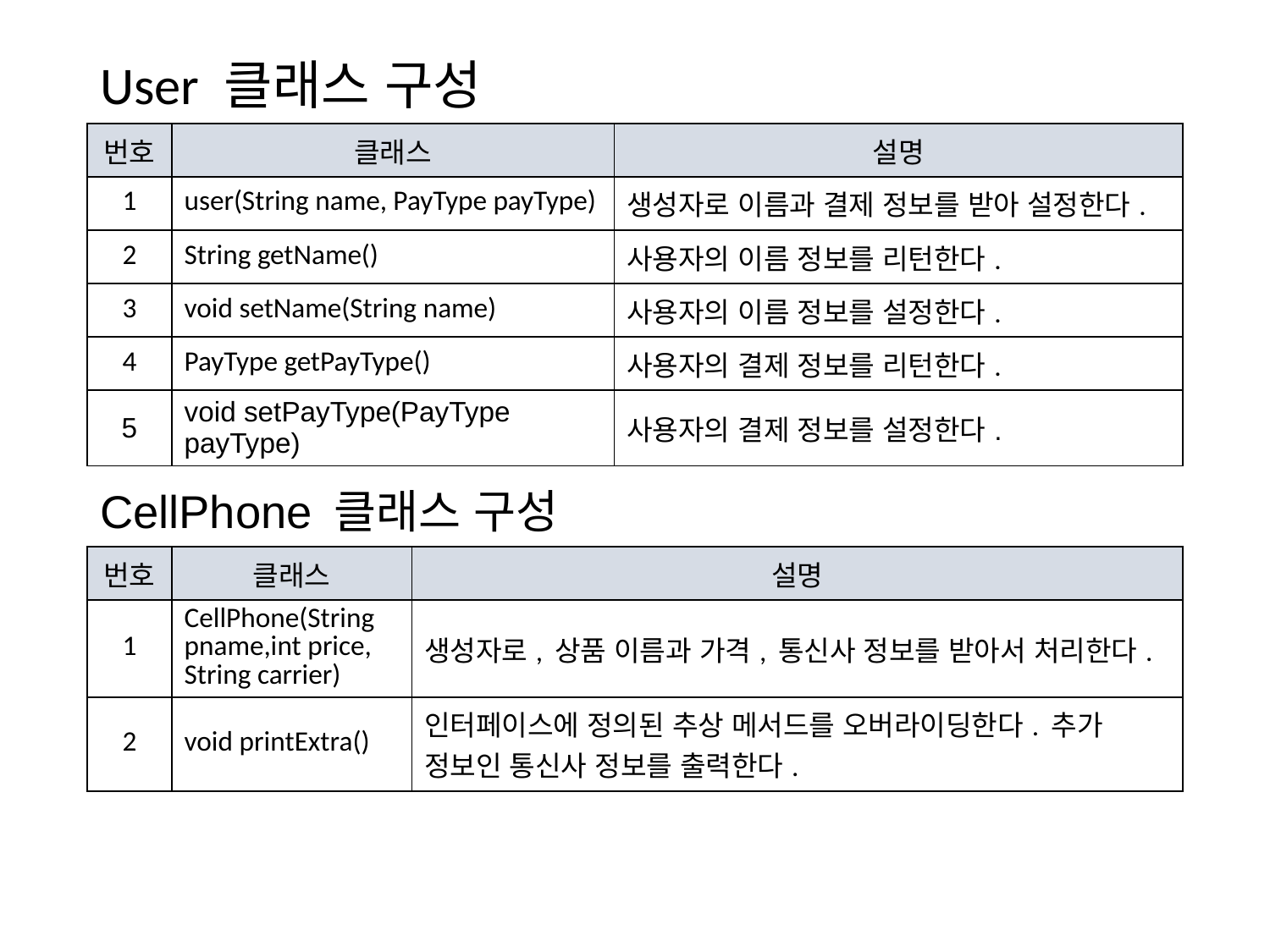

# User 클래스 구성
| 번호 | 클래스 | 설명 |
| --- | --- | --- |
| 1 | user(String name, PayType payType) | 생성자로 이름과 결제 정보를 받아 설정한다. |
| 2 | String getName() | 사용자의 이름 정보를 리턴한다. |
| 3 | void setName(String name) | 사용자의 이름 정보를 설정한다. |
| 4 | PayType getPayType() | 사용자의 결제 정보를 리턴한다. |
| 5 | void setPayType(PayType payType) | 사용자의 결제 정보를 설정한다. |
CellPhone 클래스 구성
| 번호 | 클래스 | 설명 |
| --- | --- | --- |
| 1 | CellPhone(String pname,int price, String carrier) | 생성자로, 상품 이름과 가격, 통신사 정보를 받아서 처리한다. |
| 2 | void printExtra() | 인터페이스에 정의된 추상 메서드를 오버라이딩한다. 추가 정보인 통신사 정보를 출력한다. |